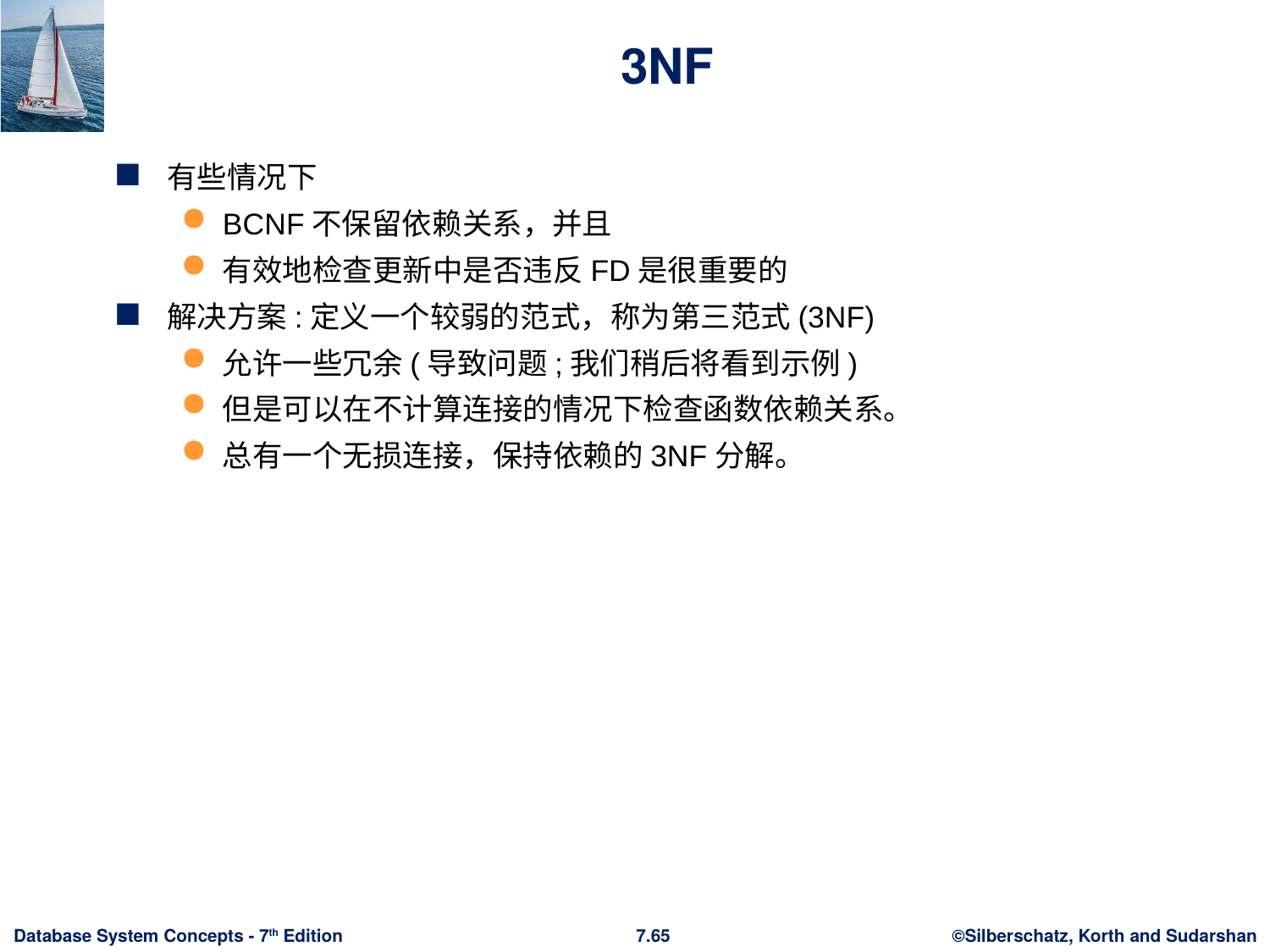

# 3NF
有些情况下
BCNF不保留依赖关系，并且
有效地检查更新中是否违反FD是很重要的
解决方案:定义一个较弱的范式，称为第三范式(3NF)
允许一些冗余(导致问题;我们稍后将看到示例)
但是可以在不计算连接的情况下检查函数依赖关系。
总有一个无损连接，保持依赖的3NF分解。